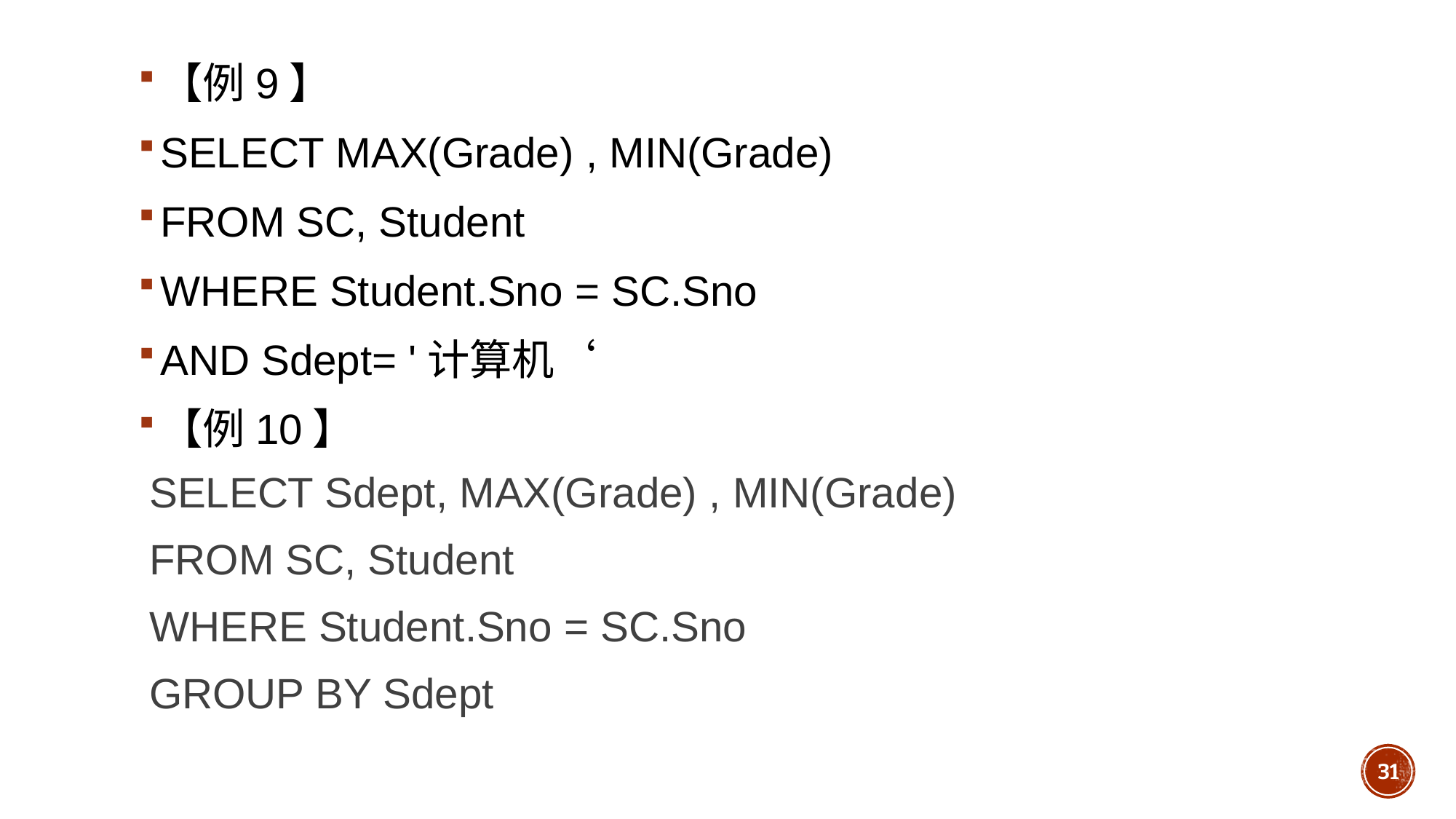

【例9】
SELECT MAX(Grade) , MIN(Grade)
FROM SC, Student
WHERE Student.Sno = SC.Sno
AND Sdept= '计算机‘
【例10】
SELECT Sdept, MAX(Grade) , MIN(Grade)
FROM SC, Student
WHERE Student.Sno = SC.Sno
GROUP BY Sdept

31